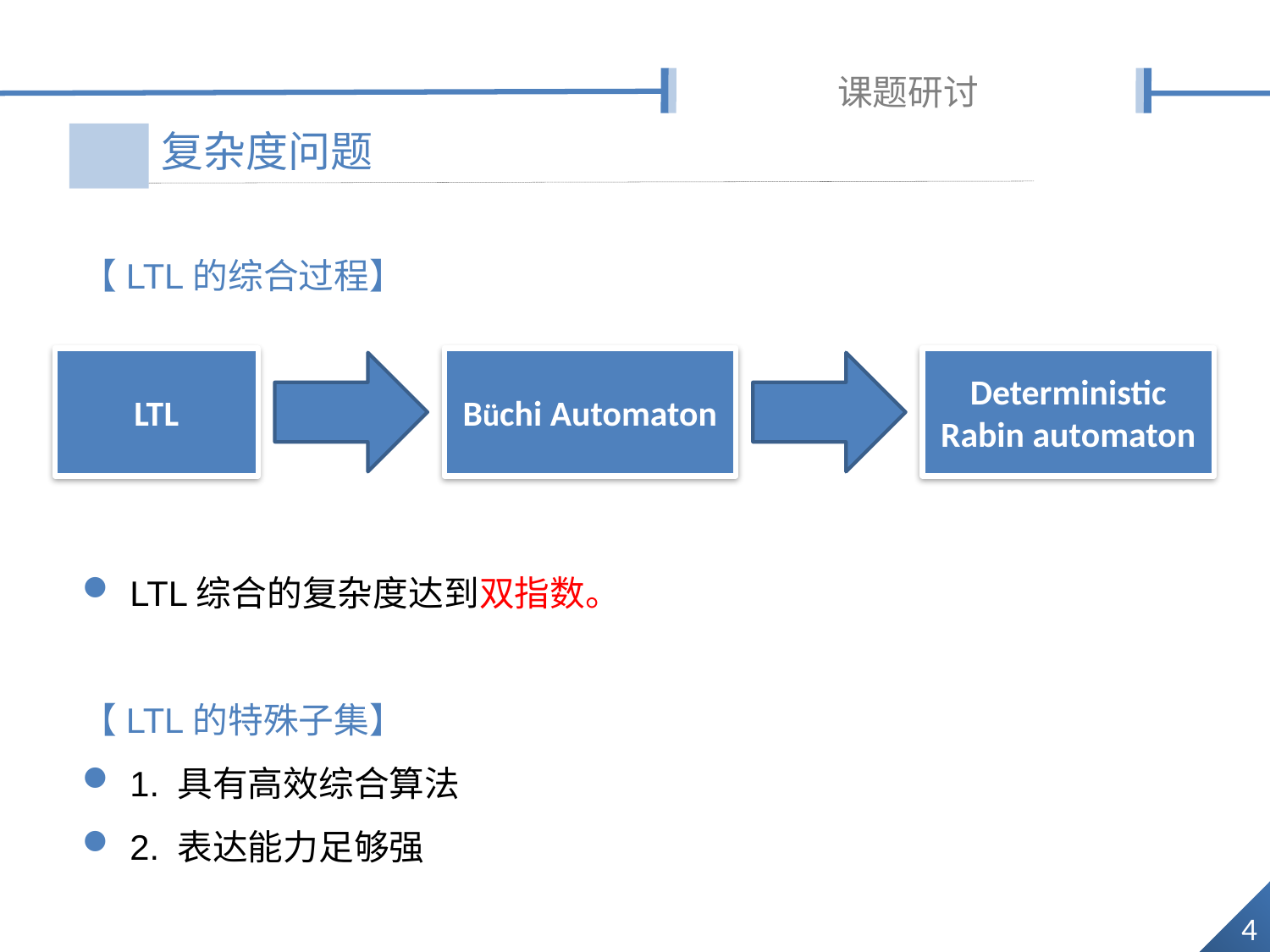

课题研讨
复杂度问题

【LTL的综合过程】

LTL综合的复杂度达到双指数。

【LTL的特殊子集】
1. 具有高效综合算法
2. 表达能力足够强

LTL
Büchi Automaton
Deterministic Rabin automaton

4